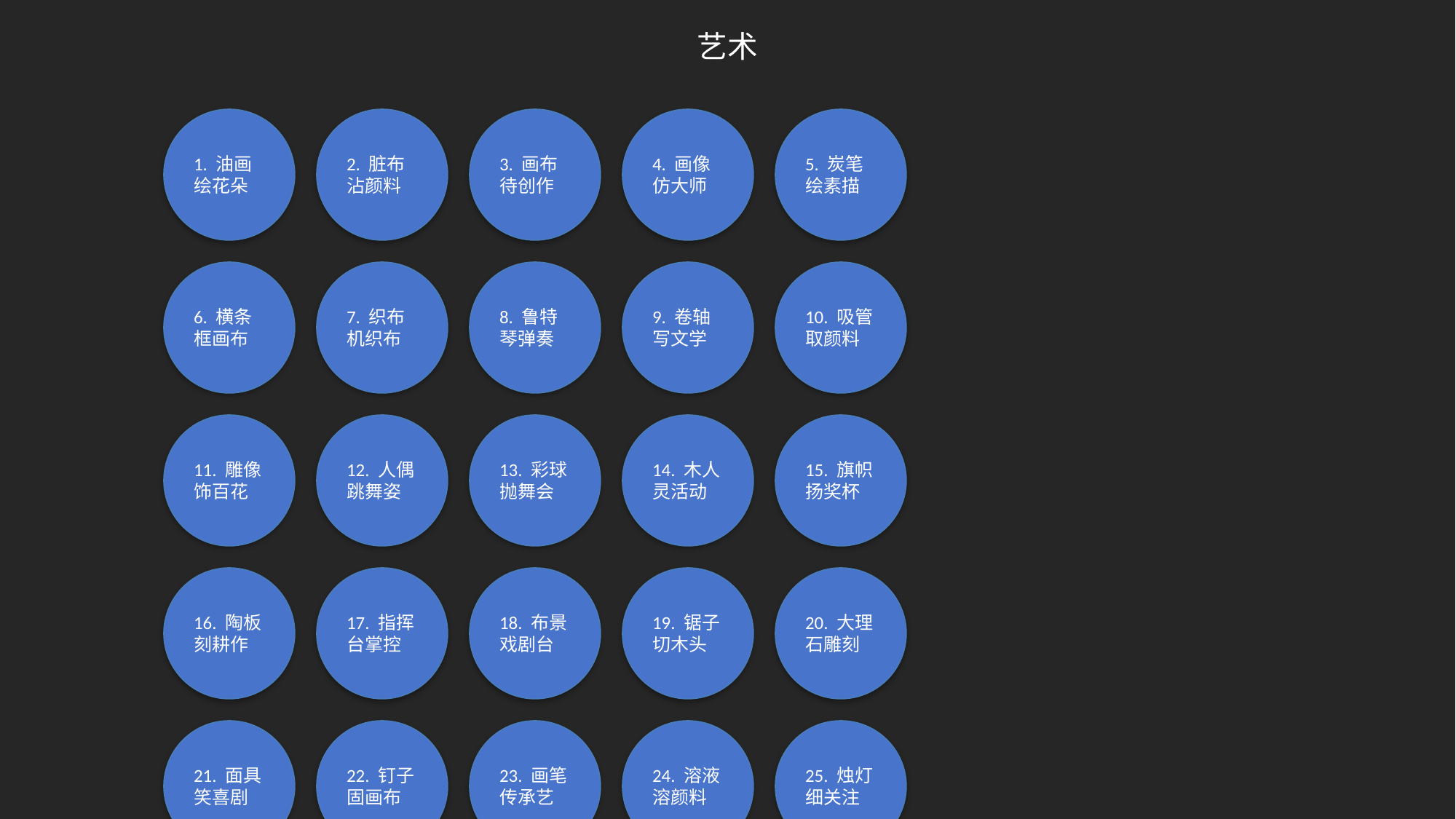

艺术
1. 油画绘花朵
2. 脏布沾颜料
3. 画布待创作
4. 画像仿大师
5. 炭笔绘素描
6. 横条框画布
7. 织布机织布
8. 鲁特琴弹奏
9. 卷轴写文学
10. 吸管取颜料
11. 雕像饰百花
12. 人偶跳舞姿
13. 彩球抛舞会
14. 木人灵活动
15. 旗帜扬奖杯
16. 陶板刻耕作
17. 指挥台掌控
18. 布景戏剧台
19. 锯子切木头
20. 大理石雕刻
21. 面具笑喜剧
22. 钉子固画布
23. 画笔传承艺
24. 溶液溶颜料
25. 烛灯细关注